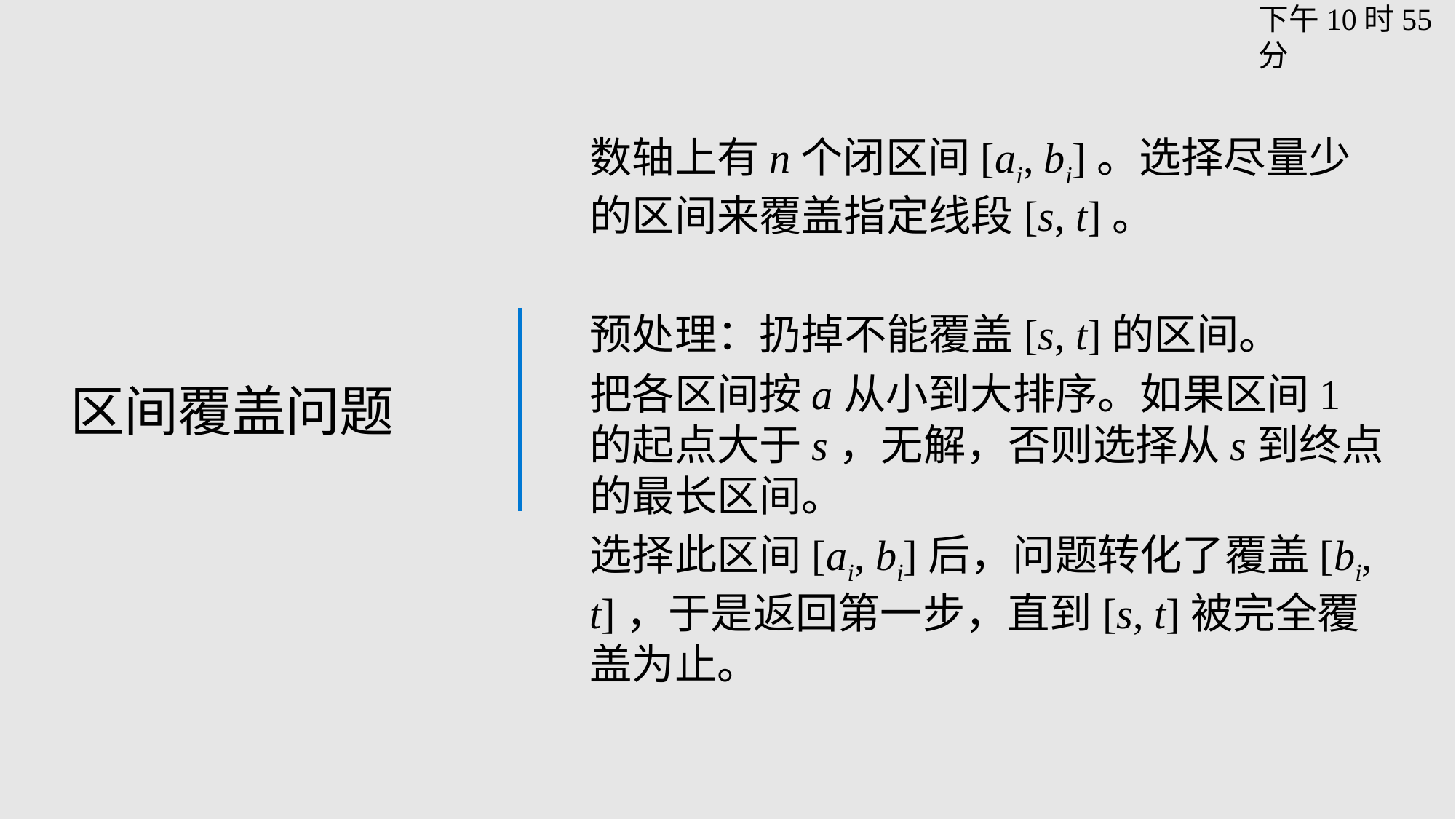

数轴上有n个闭区间[ai, bi]。选择尽量少的区间来覆盖指定线段[s, t]。

预处理：扔掉不能覆盖[s, t]的区间。
把各区间按a从小到大排序。如果区间1的起点大于s，无解，否则选择从s到终点的最长区间。
选择此区间[ai, bi]后，问题转化了覆盖[bi, t]，于是返回第一步，直到[s, t]被完全覆盖为止。
# 区间覆盖问题